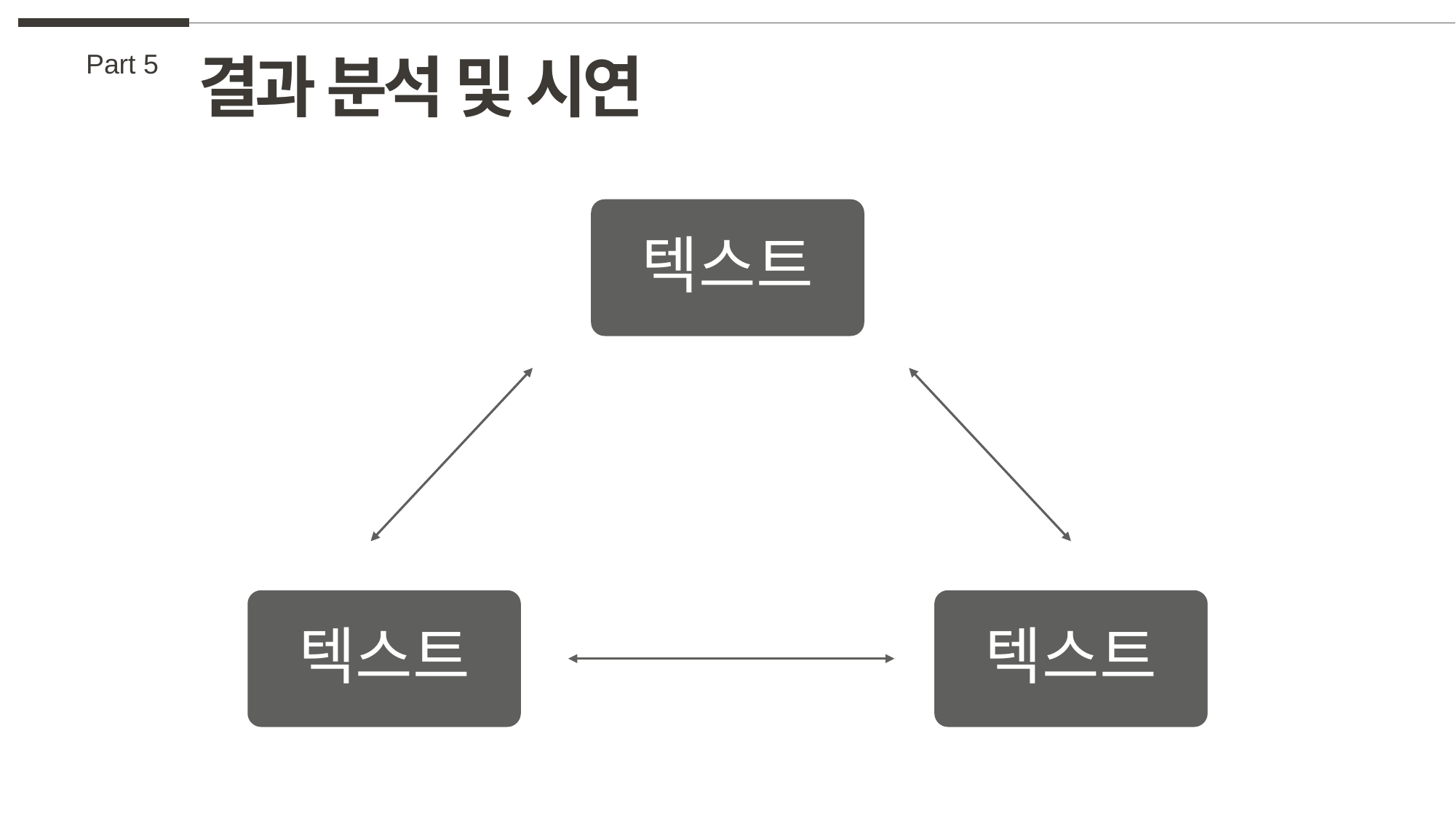

결과 분석 및 시연
Part 5
텍스트
텍스트
텍스트